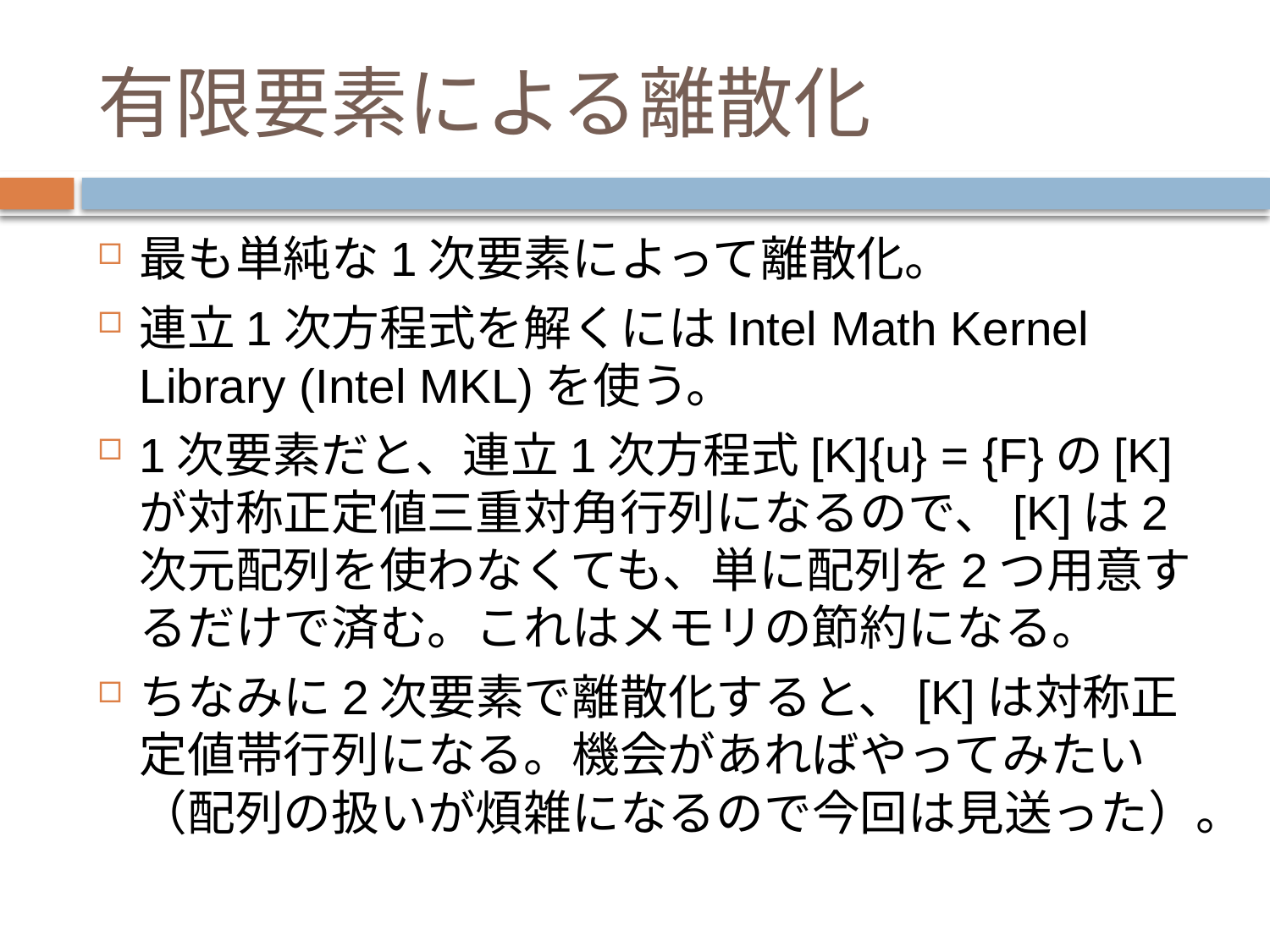

# 有限要素による離散化
最も単純な1次要素によって離散化。
連立1次方程式を解くにはIntel Math Kernel Library (Intel MKL)を使う。
1次要素だと、連立1次方程式[K]{u} = {F}の[K]が対称正定値三重対角行列になるので、[K]は2次元配列を使わなくても、単に配列を2つ用意するだけで済む。これはメモリの節約になる。
ちなみに2次要素で離散化すると、[K]は対称正定値帯行列になる。機会があればやってみたい（配列の扱いが煩雑になるので今回は見送った）。